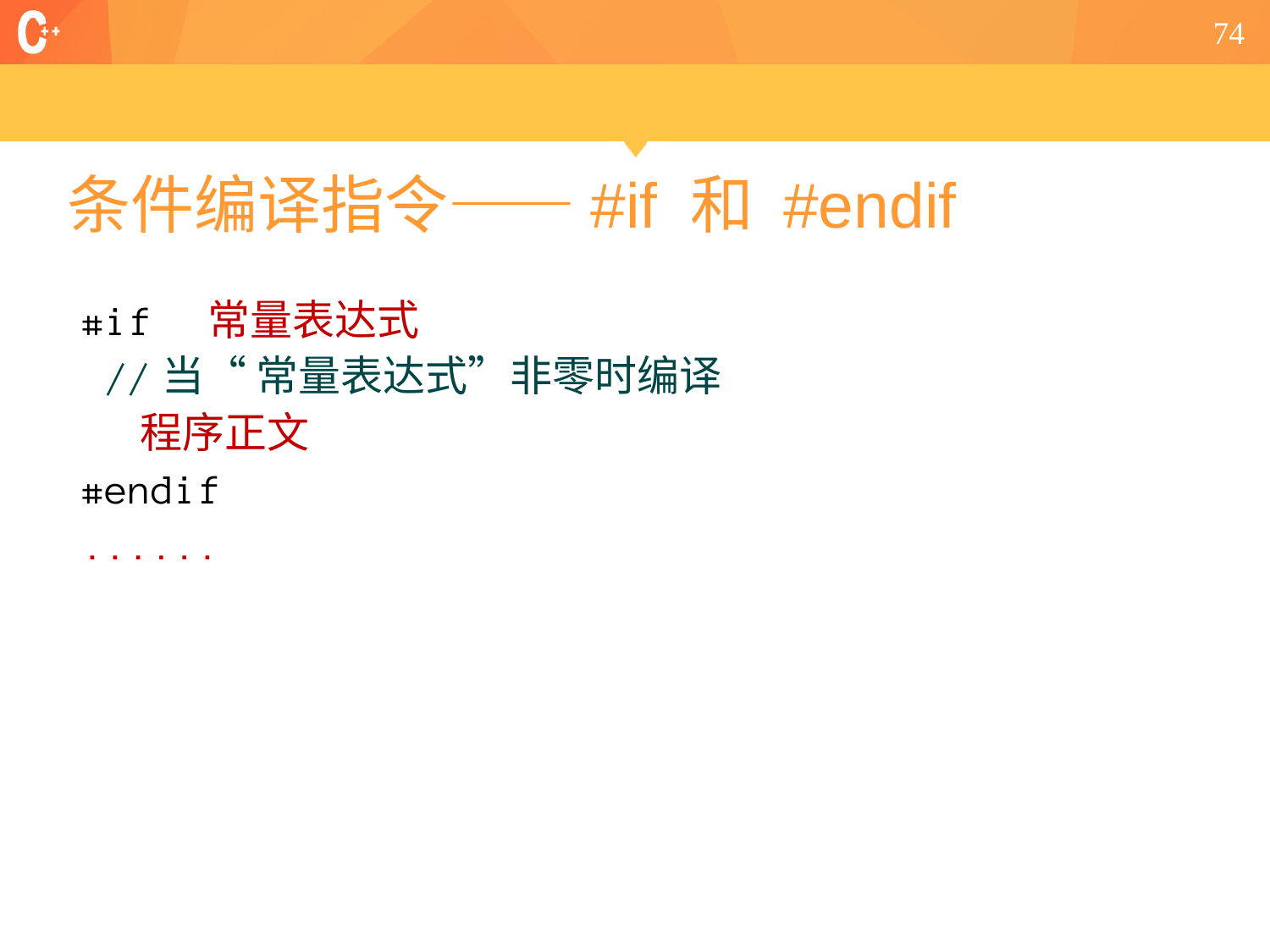

74
# 条件编译指令——#if 和 #endif
#if  常量表达式
 //当“ 常量表达式”非零时编译
     程序正文
#endif
......